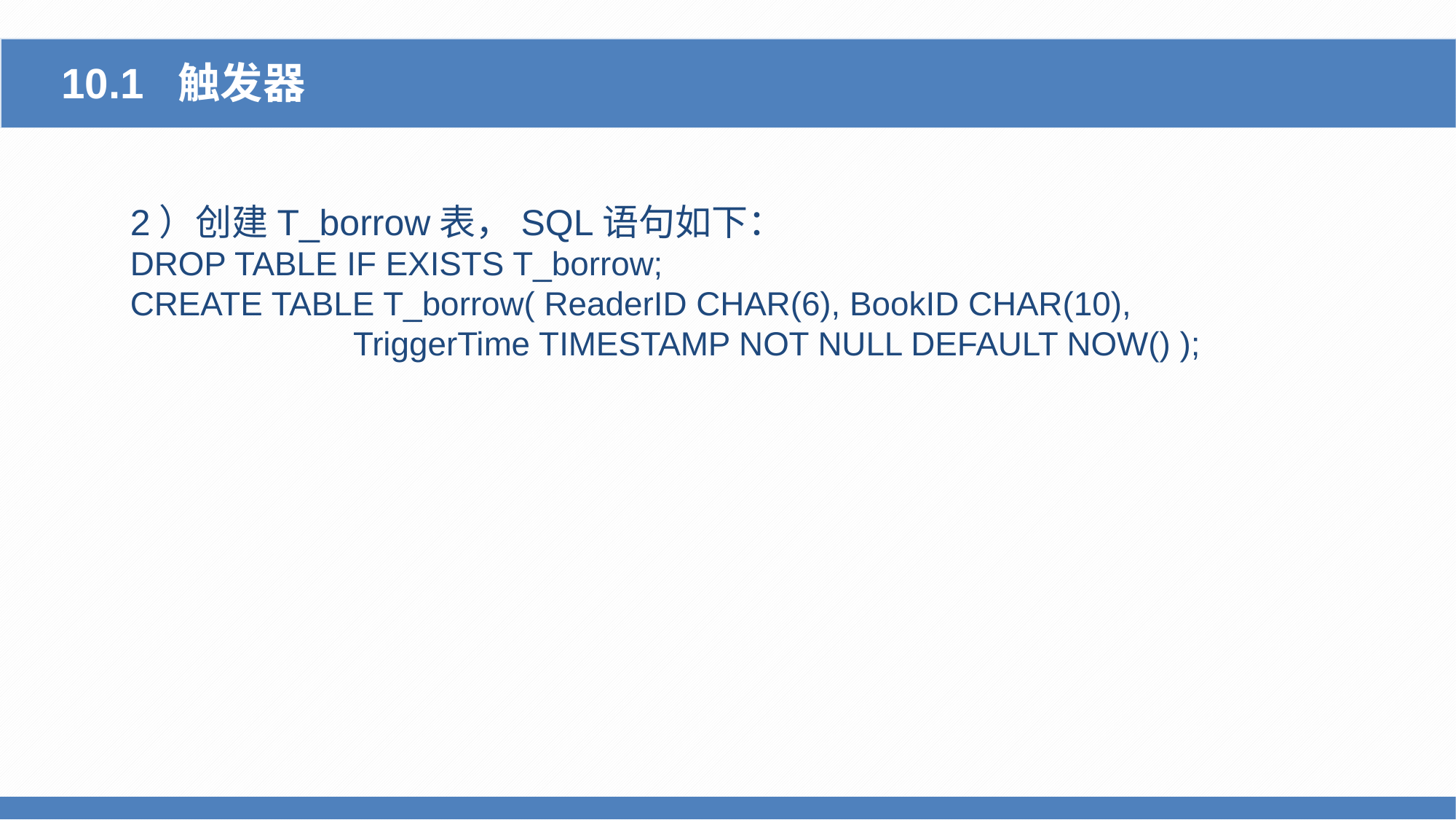

10.1  触发器

2）创建T_borrow表，SQL语句如下：
DROP TABLE IF EXISTS T_borrow;
CREATE TABLE T_borrow( ReaderID CHAR(6), BookID CHAR(10),
                        TriggerTime TIMESTAMP NOT NULL DEFAULT NOW() );